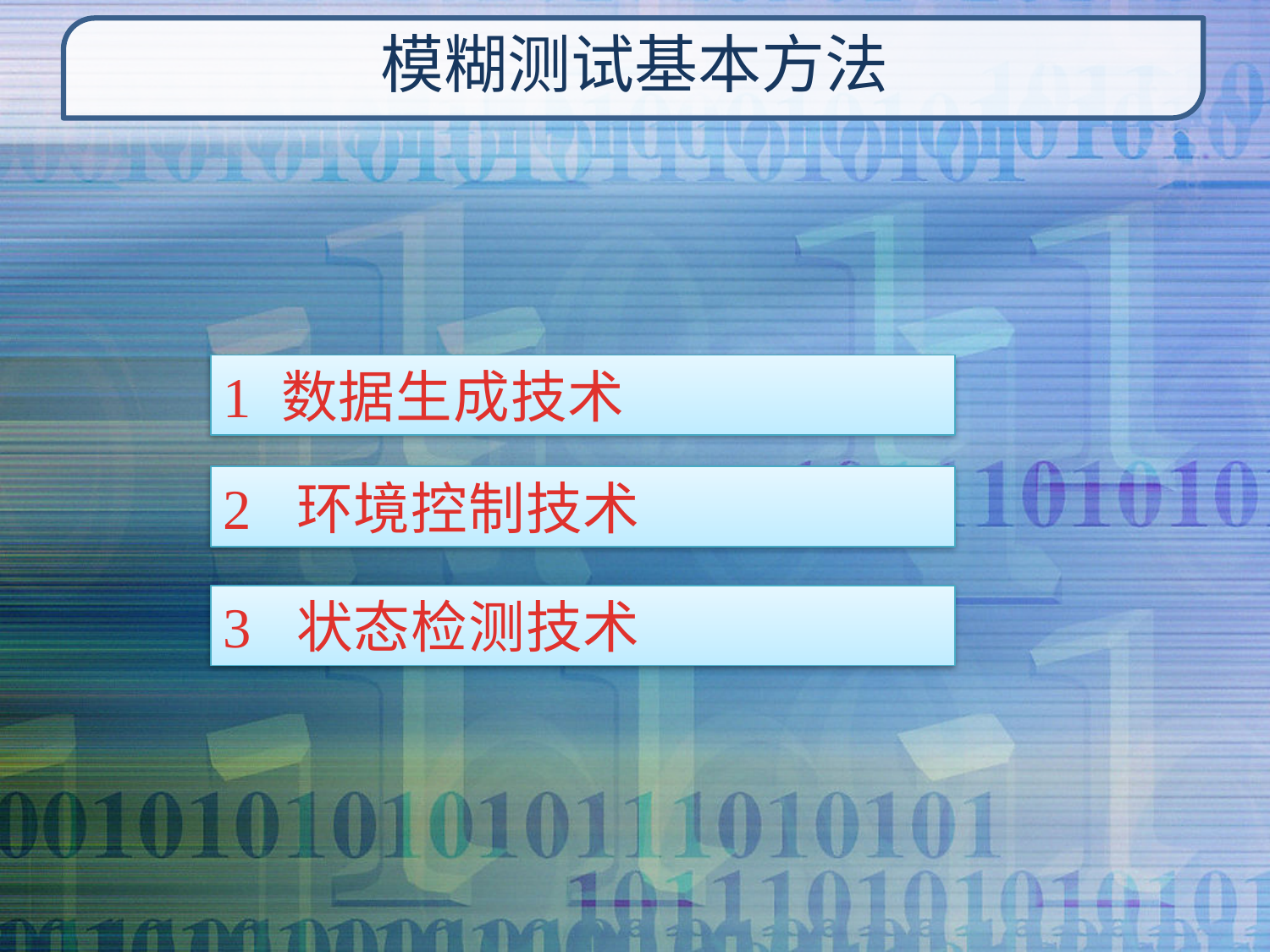

# 模糊测试基本方法

1 数据生成技术
2  环境控制技术
3  状态检测技术